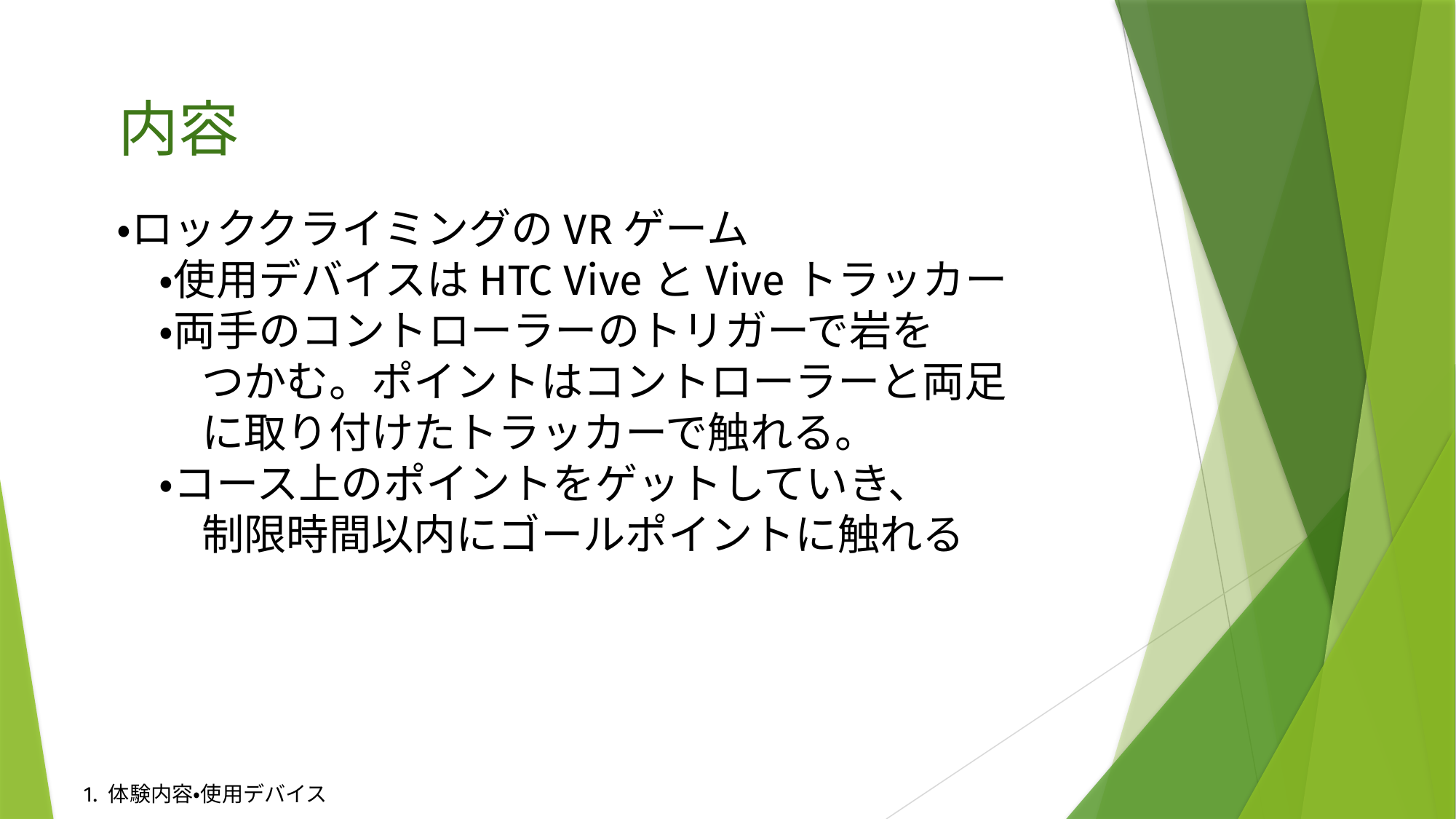

内容
・ロッククライミングのVRゲーム
　・使用デバイスはHTC ViveとViveトラッカー
　・両手のコントローラーのトリガーで岩を
　　つかむ。ポイントはコントローラーと両足
　　に取り付けたトラッカーで触れる。
　・コース上のポイントをゲットしていき、
　　制限時間以内にゴールポイントに触れる

1. 体験内容・使用デバイス